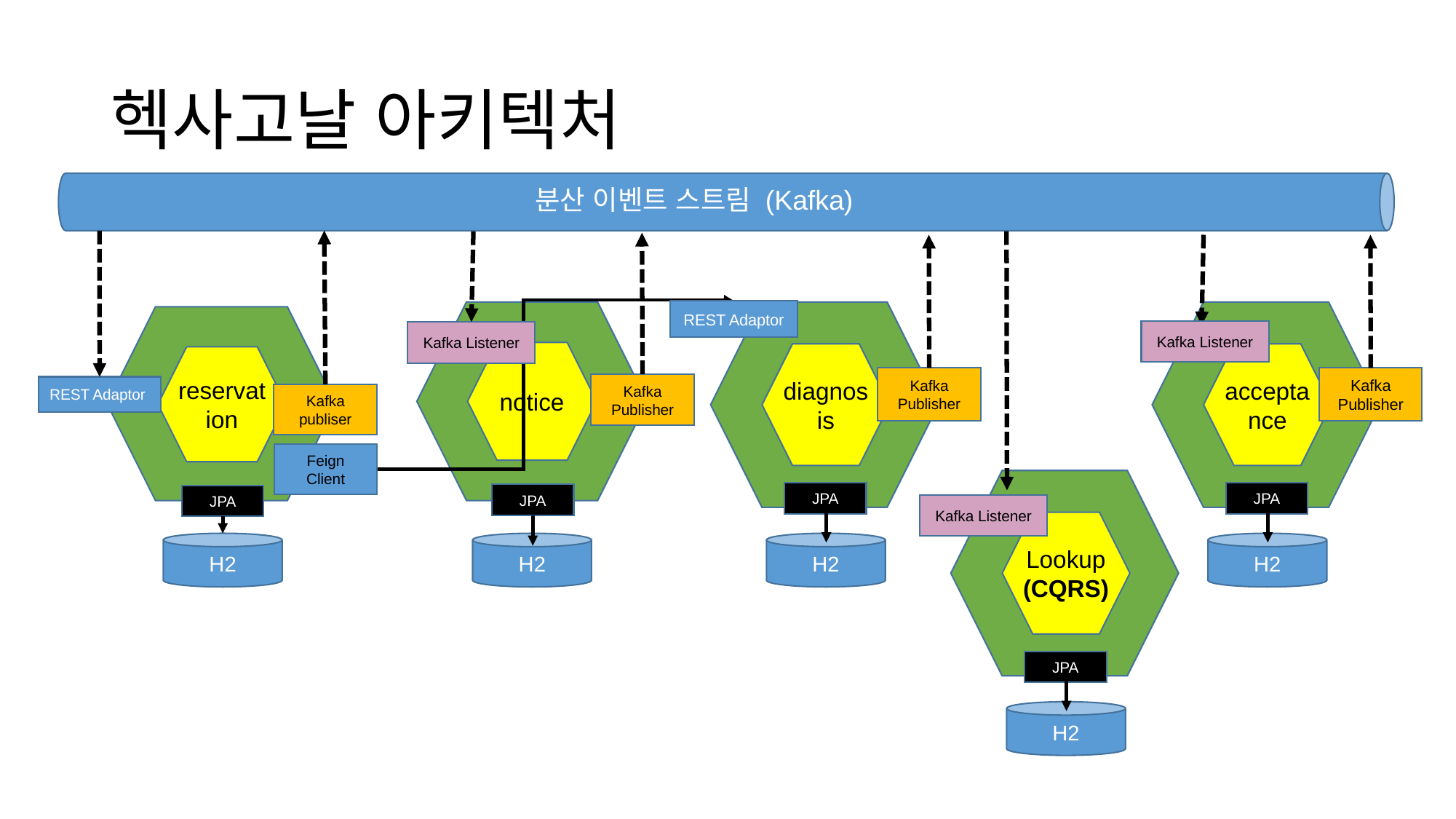

# 헥사고날 아키텍처
분산 이벤트 스트림 (Kafka)
REST Adaptor
pay
store
store
app
Kafka Listener
Kafka Listener
notice
diagnosis
acceptance
reservation
Kafka Publisher
Kafka Publisher
Kafka Publisher
REST Adaptor
Kafka publiser
Feign
Client
store
JPA
JPA
JPA
JPA
Kafka Listener
Lookup
(CQRS)
H2
H2
H2
H2
JPA
H2